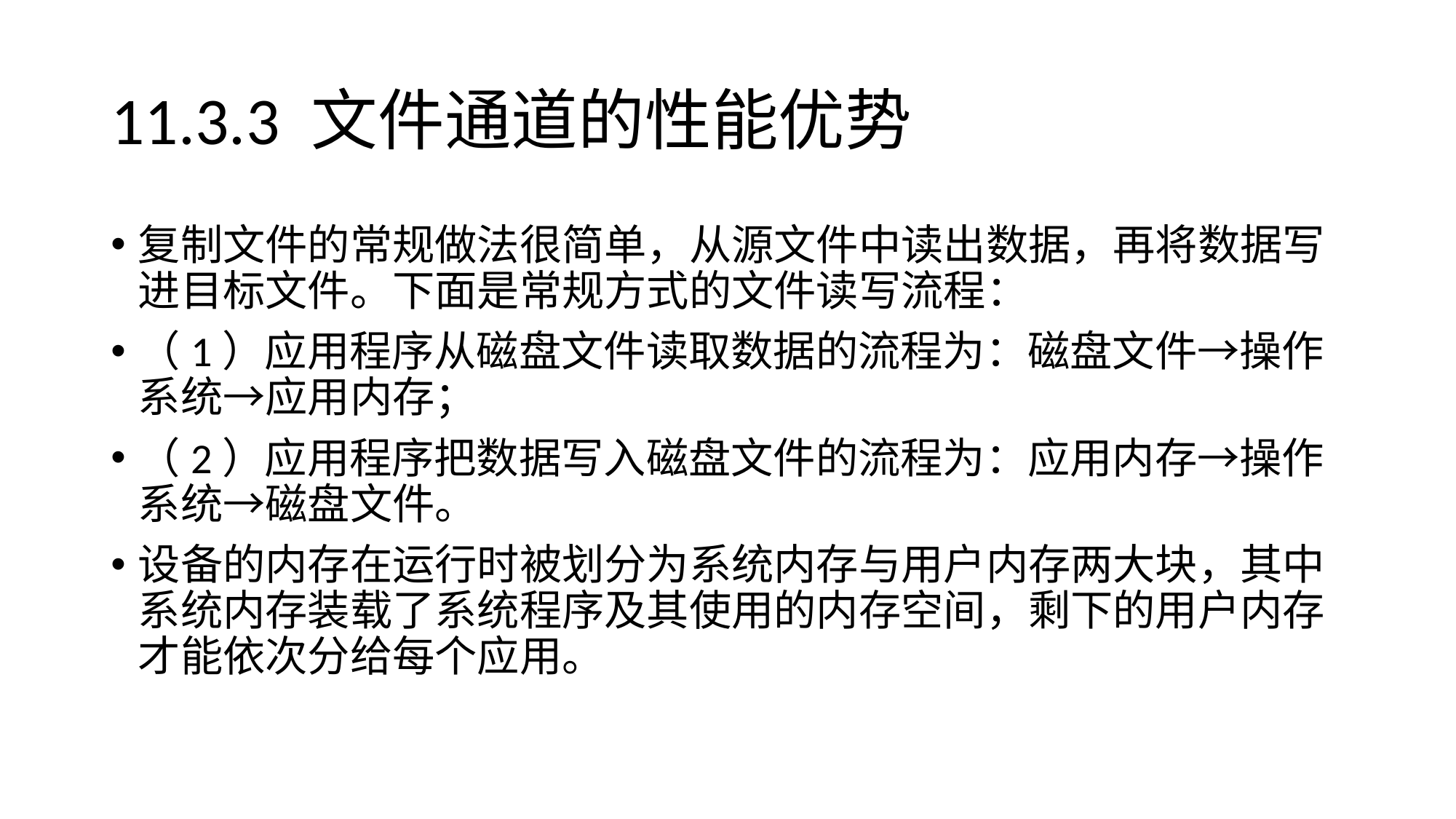

# 11.3.3 文件通道的性能优势
复制文件的常规做法很简单，从源文件中读出数据，再将数据写进目标文件。下面是常规方式的文件读写流程：
（1）应用程序从磁盘文件读取数据的流程为：磁盘文件→操作系统→应用内存；
（2）应用程序把数据写入磁盘文件的流程为：应用内存→操作系统→磁盘文件。
设备的内存在运行时被划分为系统内存与用户内存两大块，其中系统内存装载了系统程序及其使用的内存空间，剩下的用户内存才能依次分给每个应用。